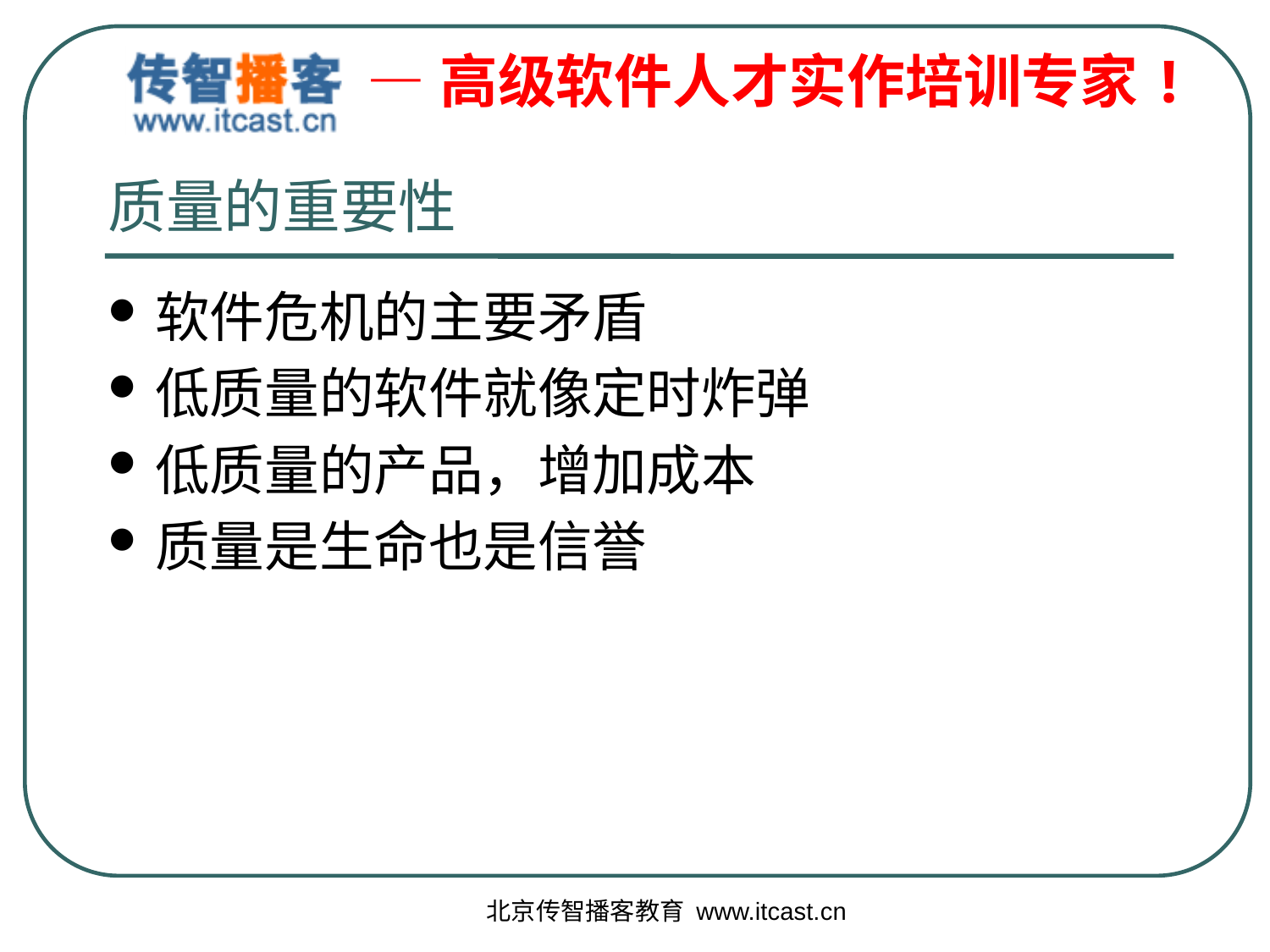

# 质量的重要性
软件危机的主要矛盾
低质量的软件就像定时炸弹
低质量的产品，增加成本
质量是生命也是信誉

北京传智播客教育 www.itcast.cn